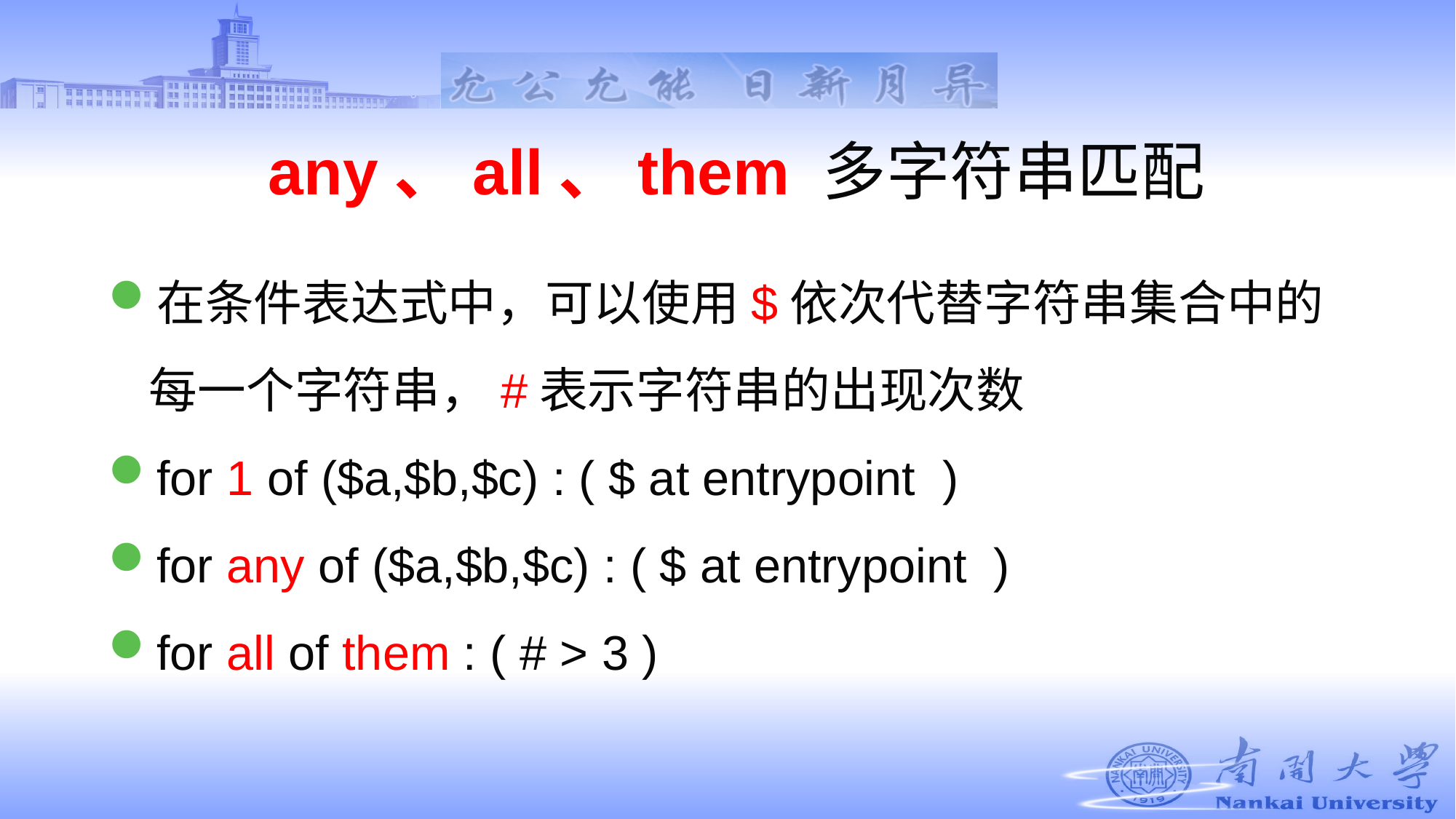

# any、all、them 多字符串匹配
在条件表达式中，可以使用$依次代替字符串集合中的每一个字符串，#表示字符串的出现次数
for 1 of ($a,$b,$c) : ( $ at entrypoint  )
for any of ($a,$b,$c) : ( $ at entrypoint  )
for all of them : ( # > 3 )